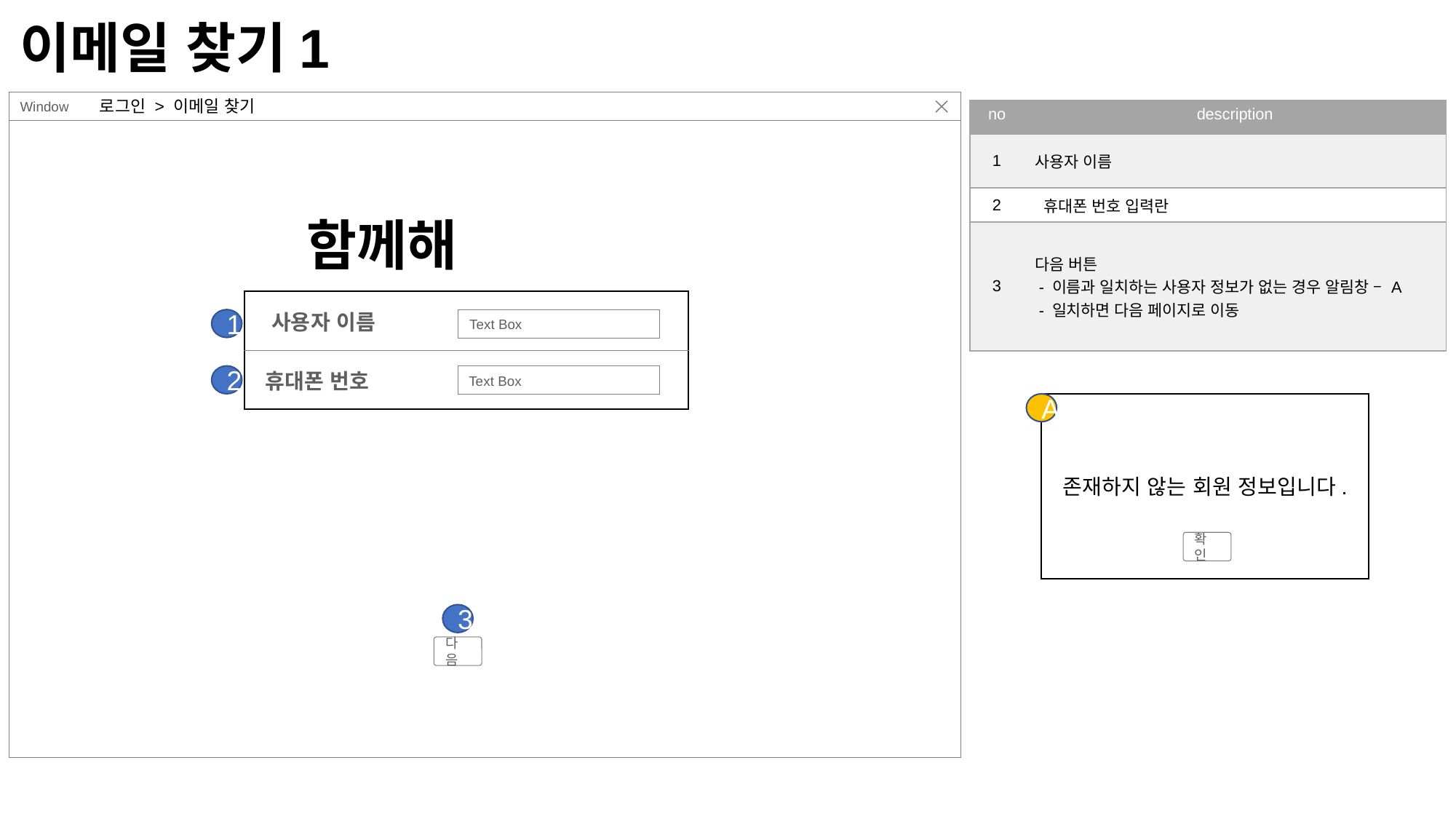

# 이메일 찾기1
로그인 > 이메일 찾기
Window

| no | description |
| --- | --- |
| 1 | 사용자 이름 |
| 2 | 휴대폰 번호 입력란 |
| 3 | 다음 버튼 - 이름과 일치하는 사용자 정보가 없는 경우 알림창 – A - 일치하면 다음 페이지로 이동 |
함께해Young!
| 사용자 이름 |  |
| --- | --- |
| 휴대폰 번호 |  |
1
Text Box
2
Text Box
A
존재하지 않는 회원 정보입니다.
확인
3
다음